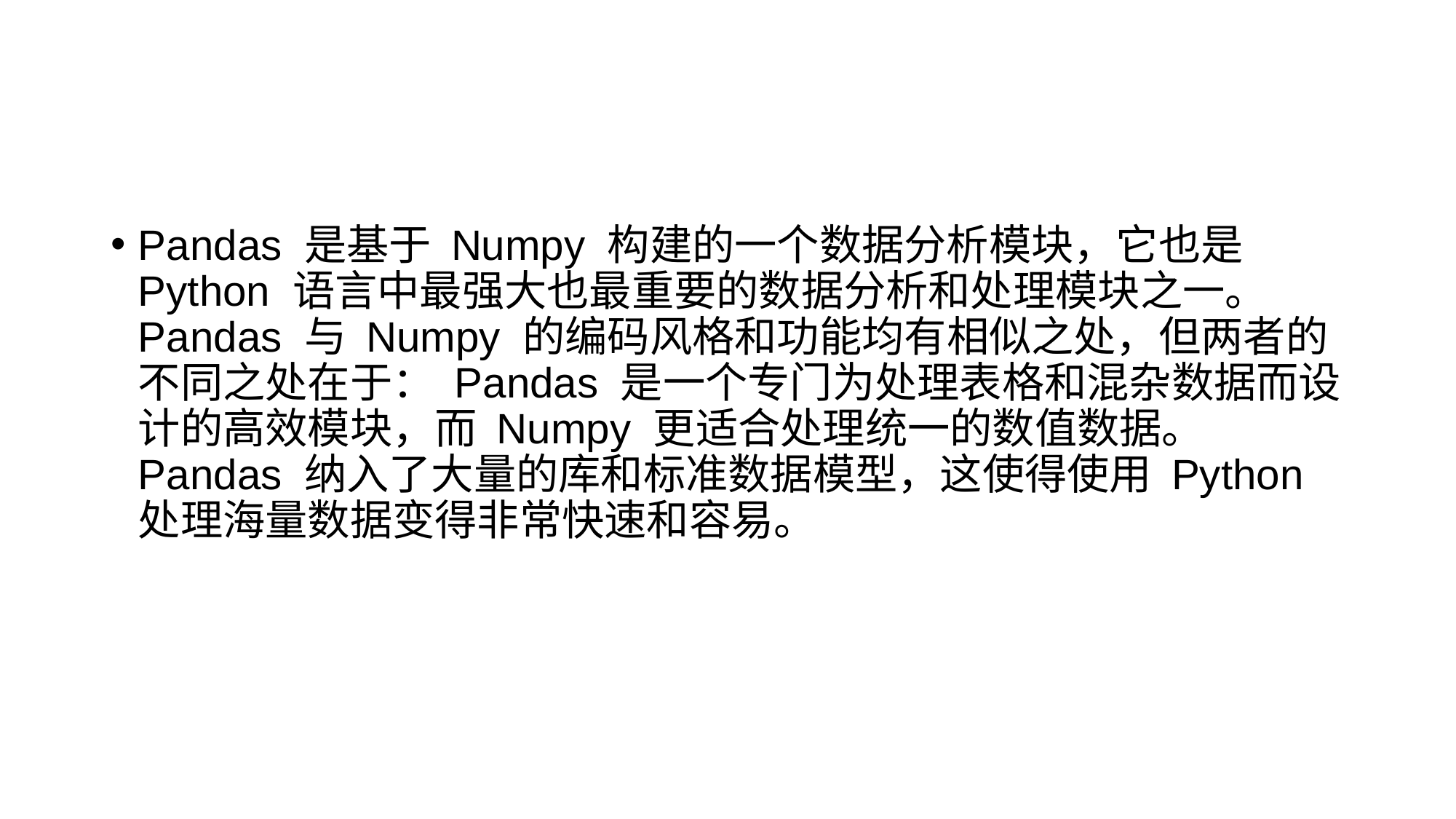

#
Pandas 是基于 Numpy 构建的一个数据分析模块，它也是 Python 语言中最强大也最重要的数据分析和处理模块之一。 Pandas 与 Numpy 的编码风格和功能均有相似之处，但两者的不同之处在于： Pandas 是一个专门为处理表格和混杂数据而设计的高效模块，而 Numpy 更适合处理统一的数值数据。 Pandas 纳入了大量的库和标准数据模型，这使得使用 Python 处理海量数据变得非常快速和容易。